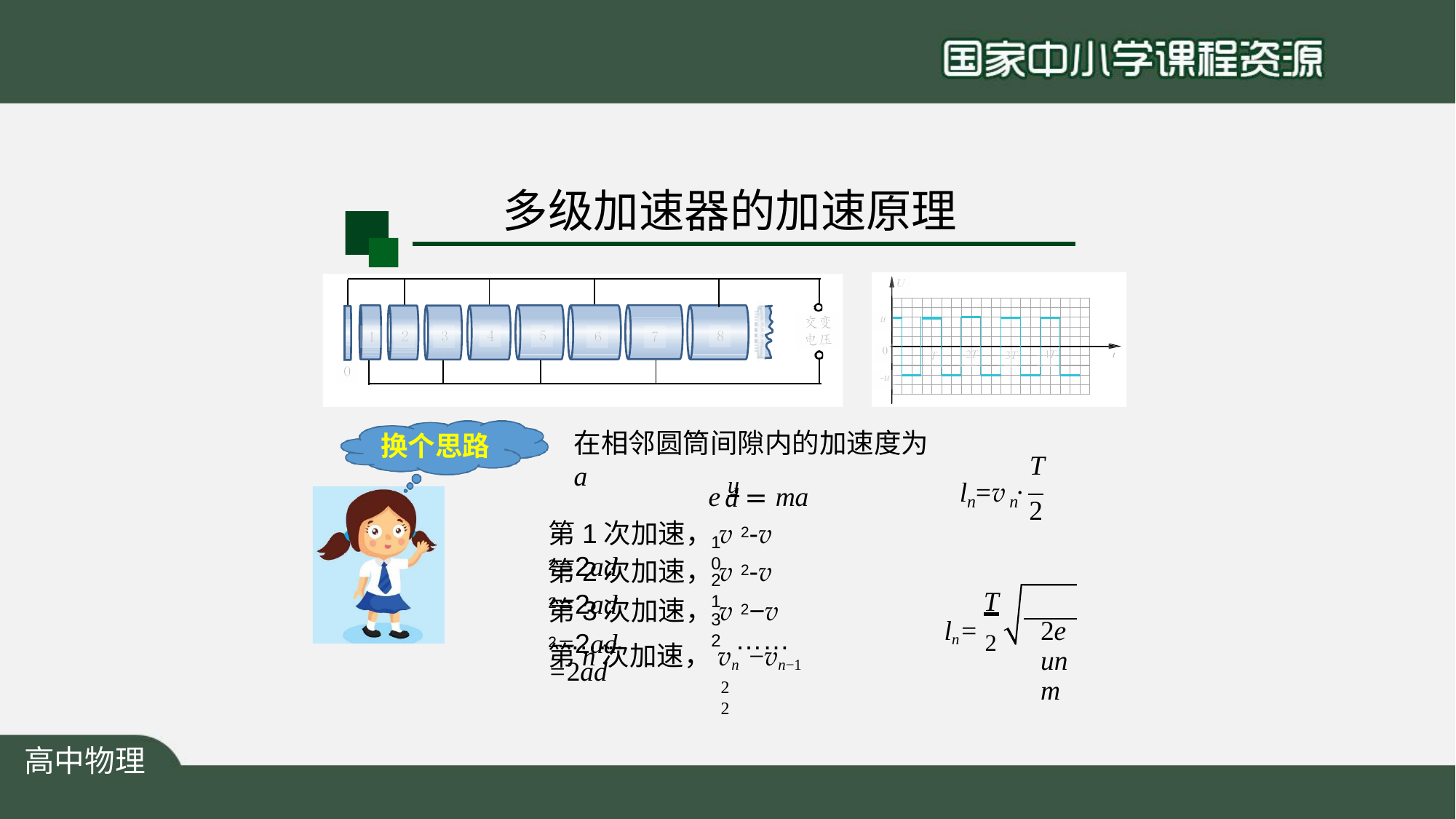

# 多级加速器的加速原理

在相邻圆筒间隙内的加速度为a
换个思路
T
l =v ∙
e u = ma
d

n	n
2

第1次加速，v 2-v 2=2ad
1	0
第2次加速，v 2-v 2=2ad
2	1
T	2eun  m

第3次加速，v 2−v 2=2ad
ln= 2
3	2

……	……
第n次加速，vn −vn−1 =2ad
2	2
高中物理